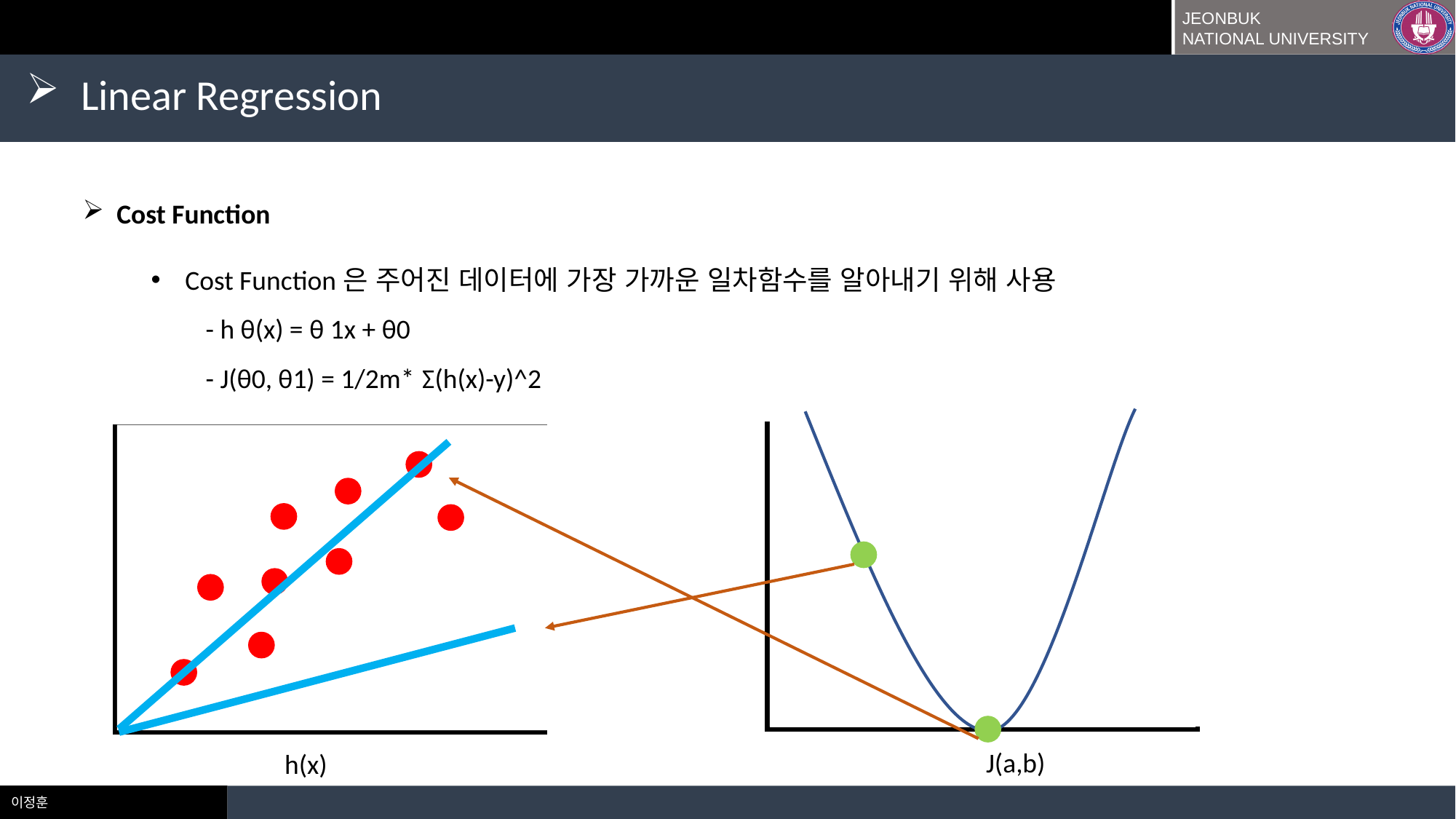

Linear Regression
Cost Function
Cost Function은 주어진 데이터에 가장 가까운 일차함수를 알아내기 위해 사용
- h θ​(x​) = θ​ 1x + θ​0
- J(θ​0, θ​1) = 1/2m* Σ(h(x)-y)^2

J(a,b)
h(x)